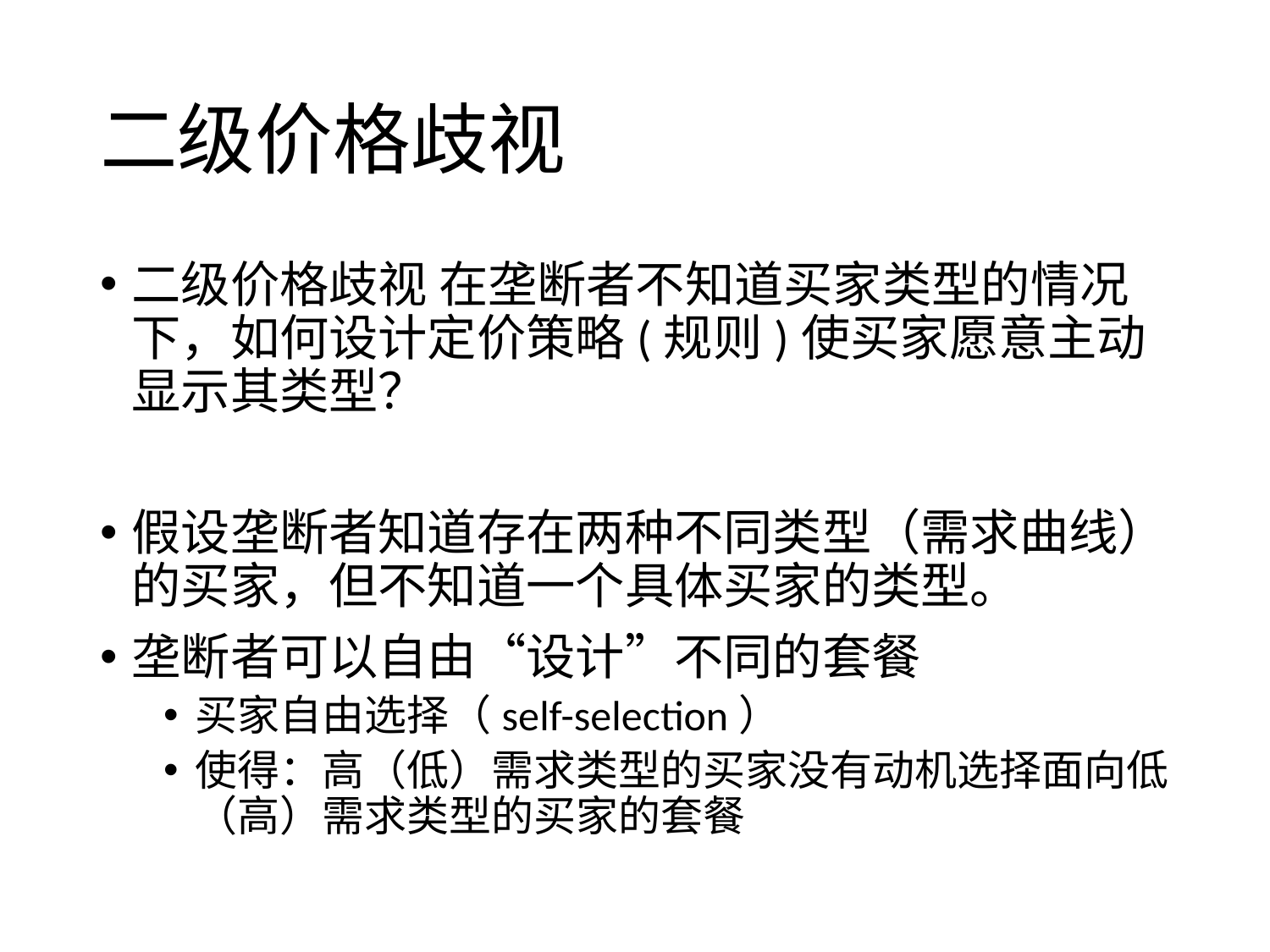

# 二级价格歧视
二级价格歧视 在垄断者不知道买家类型的情况下，如何设计定价策略(规则)使买家愿意主动显示其类型？

假设垄断者知道存在两种不同类型（需求曲线）的买家，但不知道一个具体买家的类型。
垄断者可以自由“设计”不同的套餐
买家自由选择（self-selection）
使得：高（低）需求类型的买家没有动机选择面向低（高）需求类型的买家的套餐